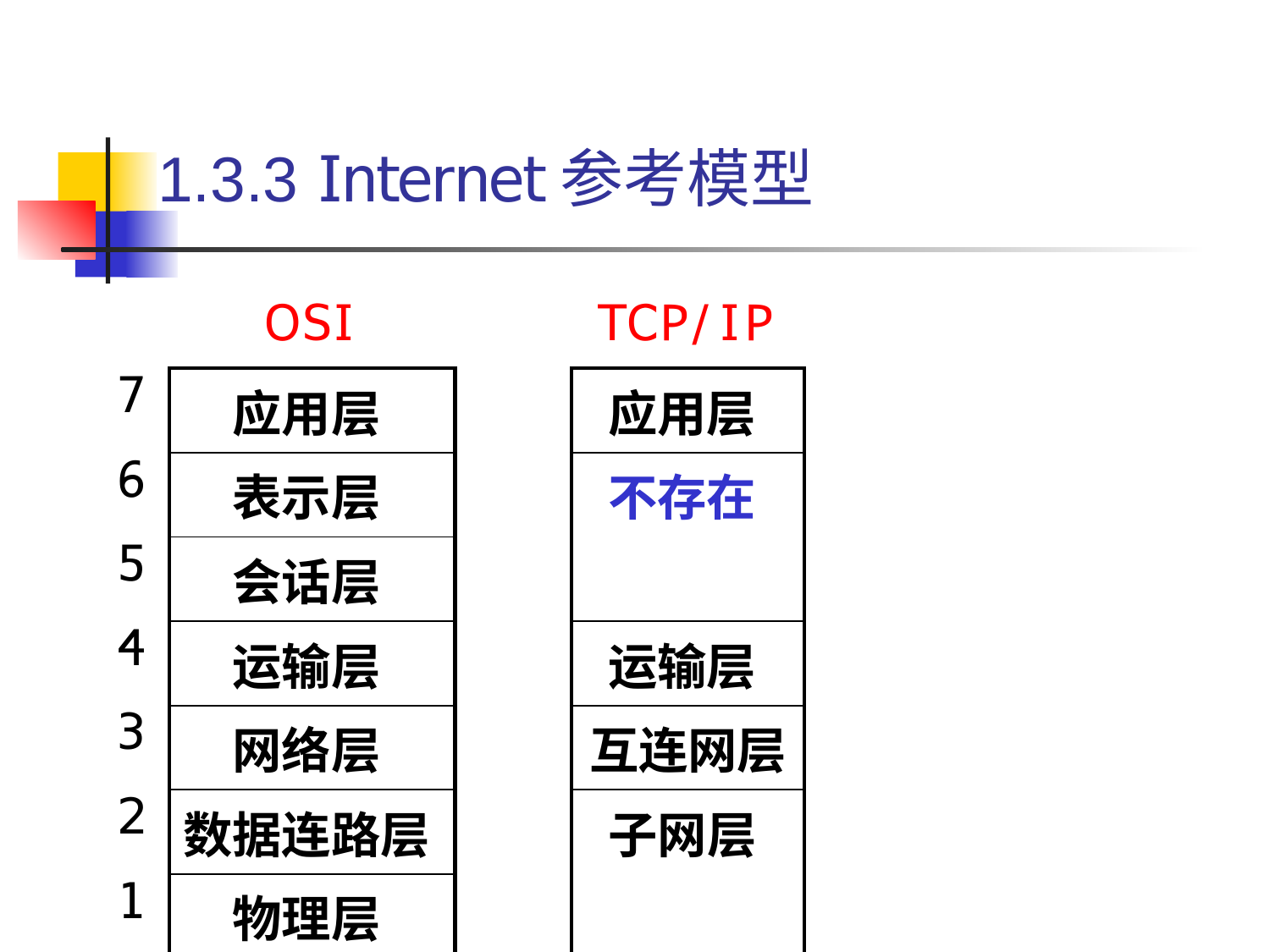

# 1.3.3 Internet参考模型
|  | OSI |  | TCP/IP |
| --- | --- | --- | --- |
| 7 | 应用层 |  | 应用层 |
| 6 | 表示层 |  | 不存在 |
| 5 | 会话层 |  |  |
| 4 | 运输层 |  | 运输层 |
| 3 | 网络层 |  | 互连网层 |
| 2 | 数据连路层 |  | 子网层 |
| 1 | 物理层 |  |  |